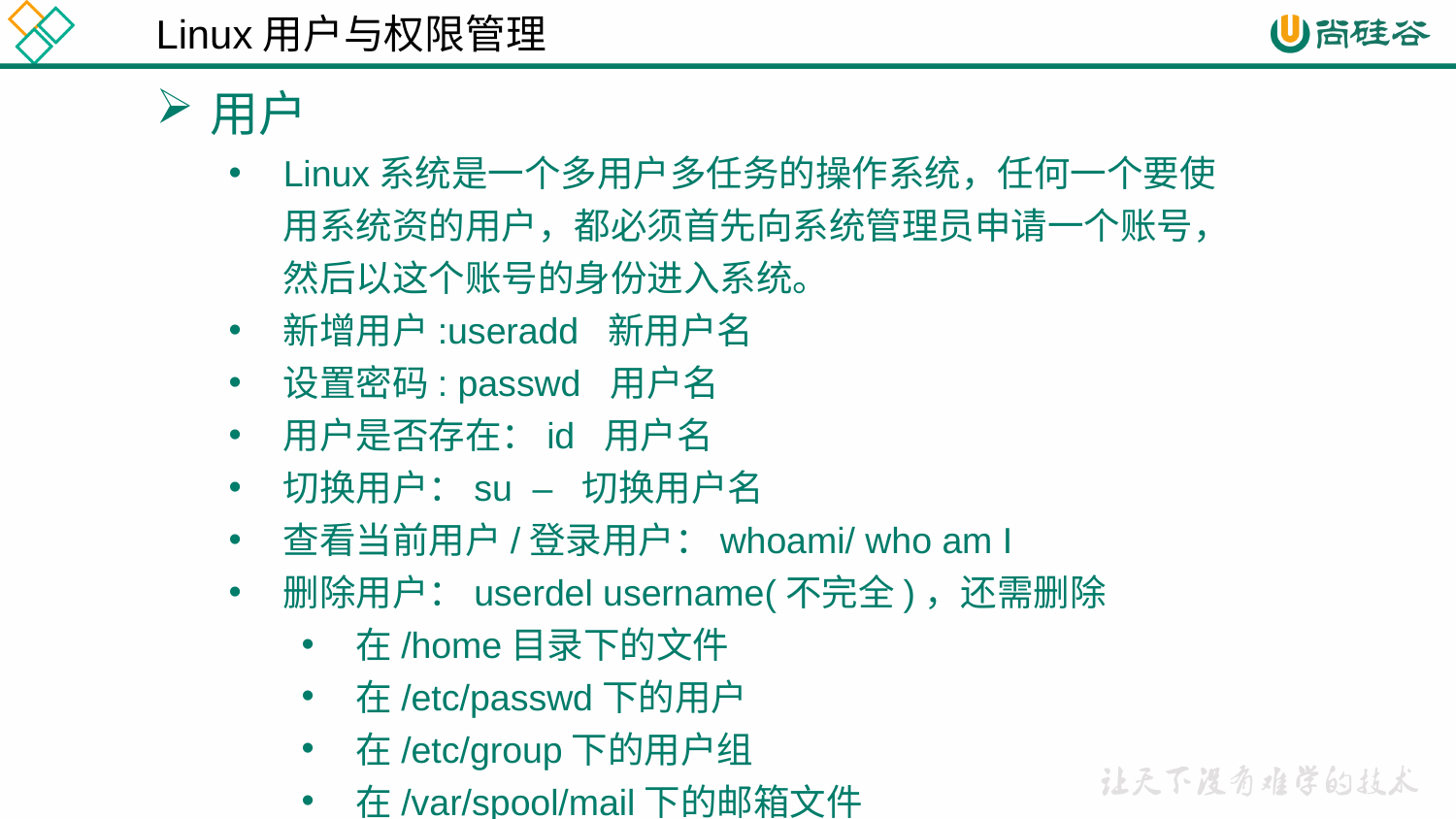

Linux用户与权限管理
用户
Linux系统是一个多用户多任务的操作系统，任何一个要使用系统资的用户，都必须首先向系统管理员申请一个账号，然后以这个账号的身份进入系统。
新增用户:useradd  新用户名
设置密码: passwd  用户名
用户是否存在：id  用户名
切换用户：su  –  切换用户名
查看当前用户/登录用户：whoami/ who am I
删除用户：userdel username(不完全)，还需删除
在/home目录下的文件
在/etc/passwd下的用户
在/etc/group下的用户组
在/var/spool/mail下的邮箱文件
完全删除用户:  userdel -rf username